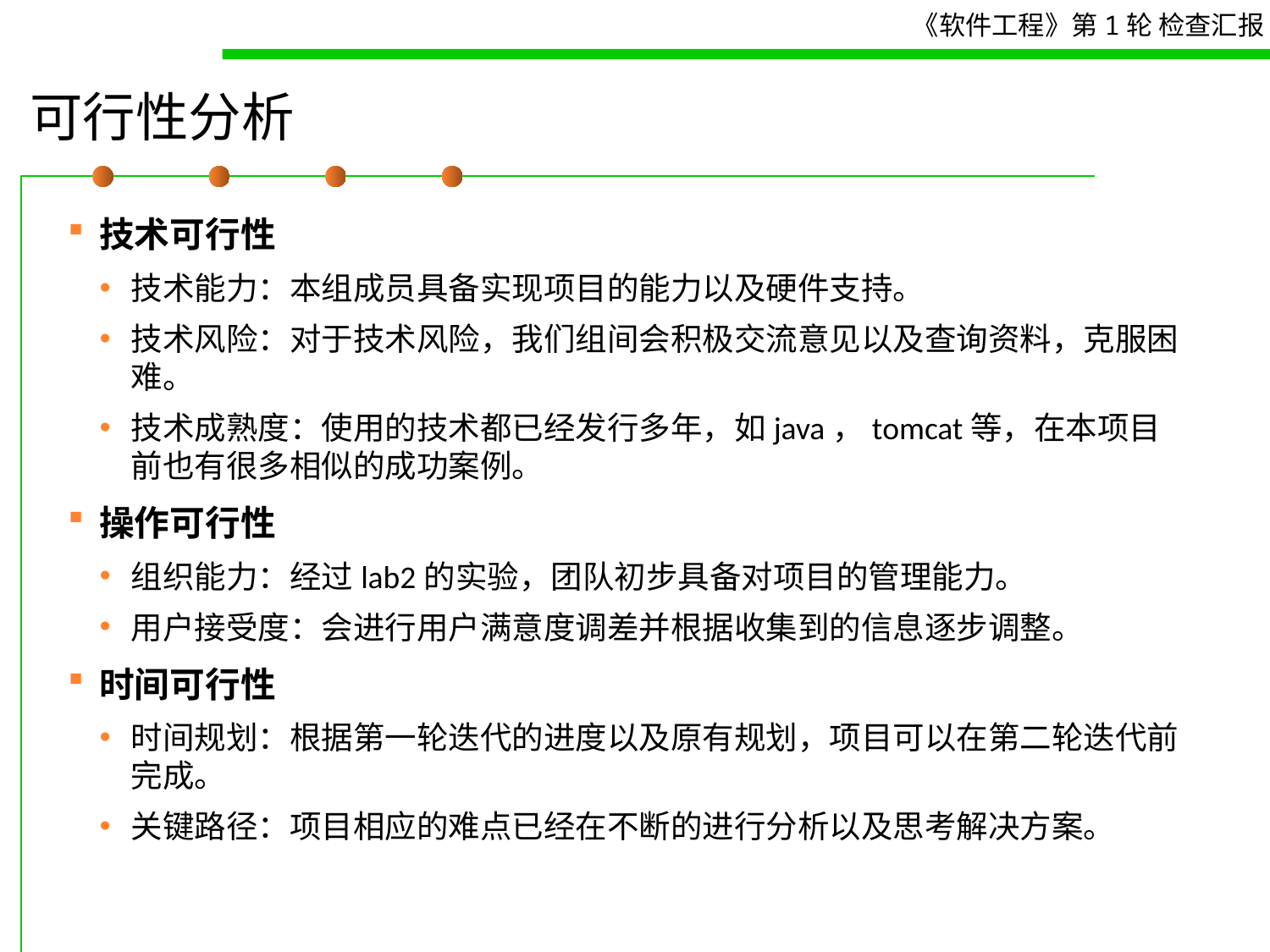

# 可行性分析
技术可行性
技术能力：本组成员具备实现项目的能力以及硬件支持。
技术风险：对于技术风险，我们组间会积极交流意见以及查询资料，克服困难。
技术成熟度：使用的技术都已经发行多年，如java，tomcat等，在本项目前也有很多相似的成功案例。
操作可行性
组织能力：经过lab2的实验，团队初步具备对项目的管理能力。
用户接受度：会进行用户满意度调差并根据收集到的信息逐步调整。
时间可行性
时间规划：根据第一轮迭代的进度以及原有规划，项目可以在第二轮迭代前完成。
关键路径：项目相应的难点已经在不断的进行分析以及思考解决方案。